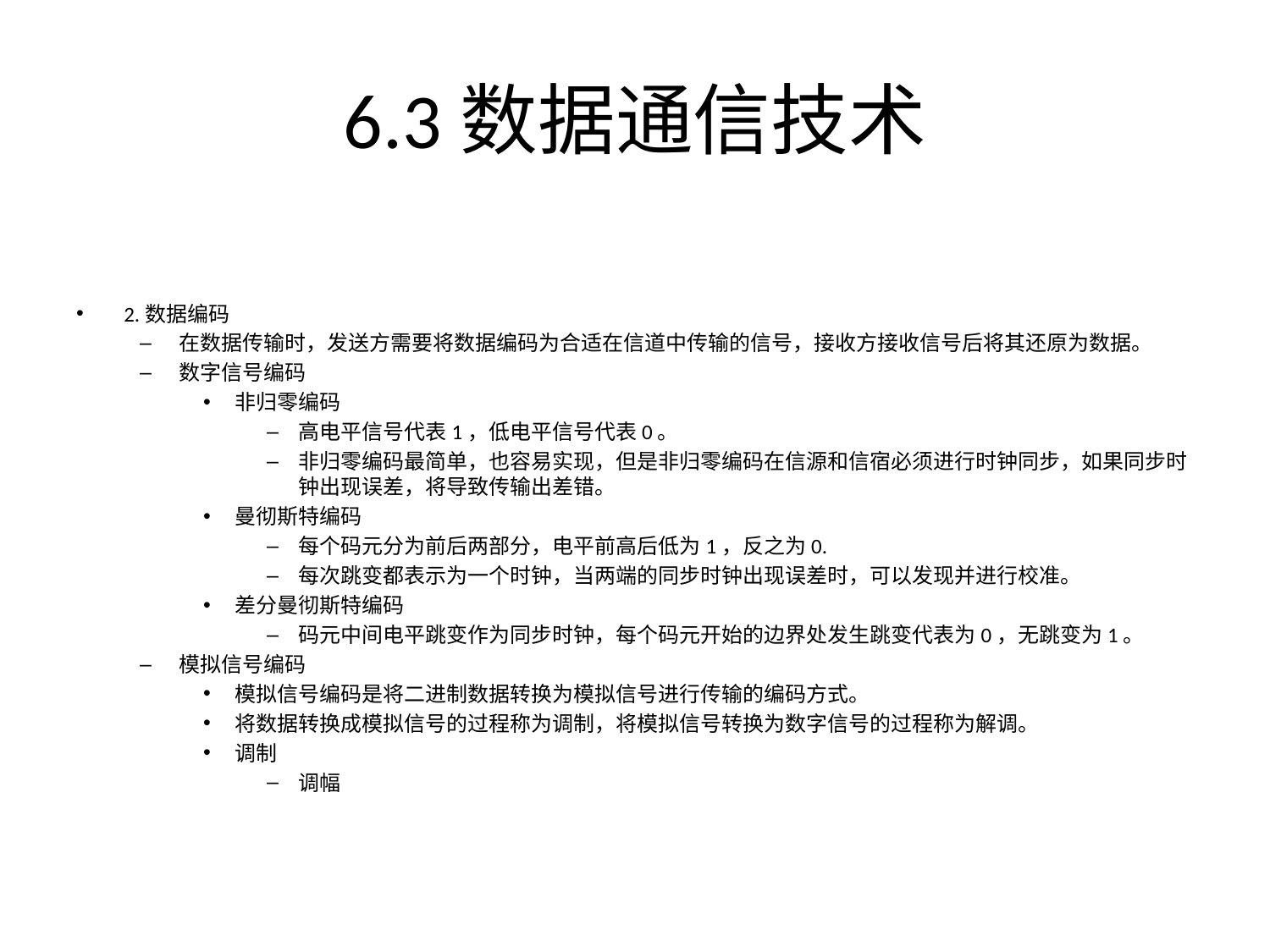

# 6.3数据通信技术

2.数据编码
在数据传输时，发送方需要将数据编码为合适在信道中传输的信号，接收方接收信号后将其还原为数据。
数字信号编码
非归零编码
高电平信号代表1，低电平信号代表0。
非归零编码最简单，也容易实现，但是非归零编码在信源和信宿必须进行时钟同步，如果同步时钟出现误差，将导致传输出差错。
曼彻斯特编码
每个码元分为前后两部分，电平前高后低为1，反之为0.
每次跳变都表示为一个时钟，当两端的同步时钟出现误差时，可以发现并进行校准。
差分曼彻斯特编码
码元中间电平跳变作为同步时钟，每个码元开始的边界处发生跳变代表为0，无跳变为1。
模拟信号编码
模拟信号编码是将二进制数据转换为模拟信号进行传输的编码方式。
将数据转换成模拟信号的过程称为调制，将模拟信号转换为数字信号的过程称为解调。
调制
调幅